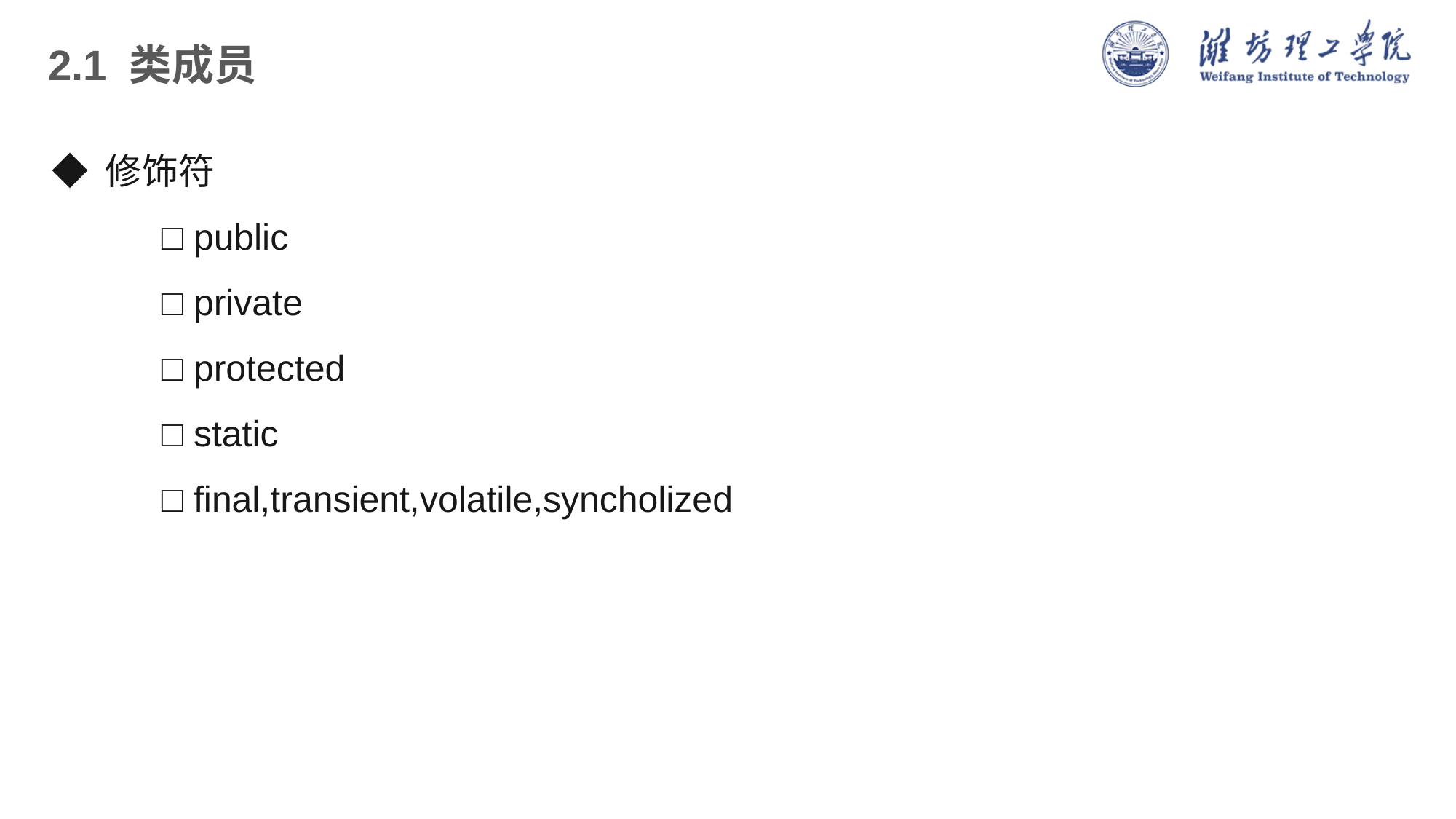

2.1 类成员
◆ 修饰符
	□ public
	□ private
	□ protected
	□ static
	□ final,transient,volatile,syncholized